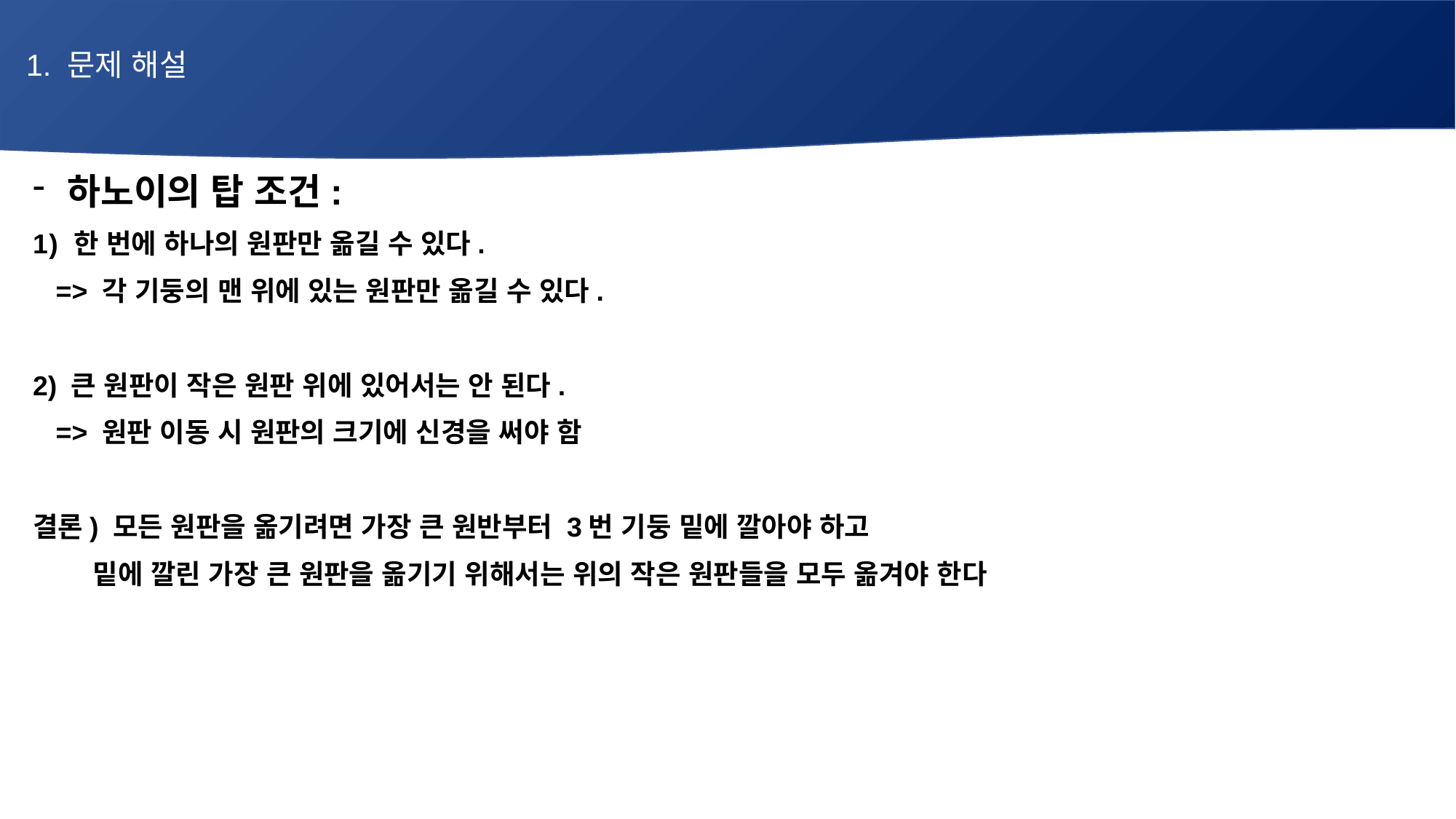

1. 문제 해설
하노이의 탑 조건:
한 번에 하나의 원판만 옮길 수 있다.
   => 각 기둥의 맨 위에 있는 원판만 옮길 수 있다.

2) 큰 원판이 작은 원판 위에 있어서는 안 된다.
   => 원판 이동 시 원판의 크기에 신경을 써야 함

결론) 모든 원판을 옮기려면 가장 큰 원반부터 3번 기둥 밑에 깔아야 하고
       밑에 깔린 가장 큰 원판을 옮기기 위해서는 위의 작은 원판들을 모두 옮겨야 한다